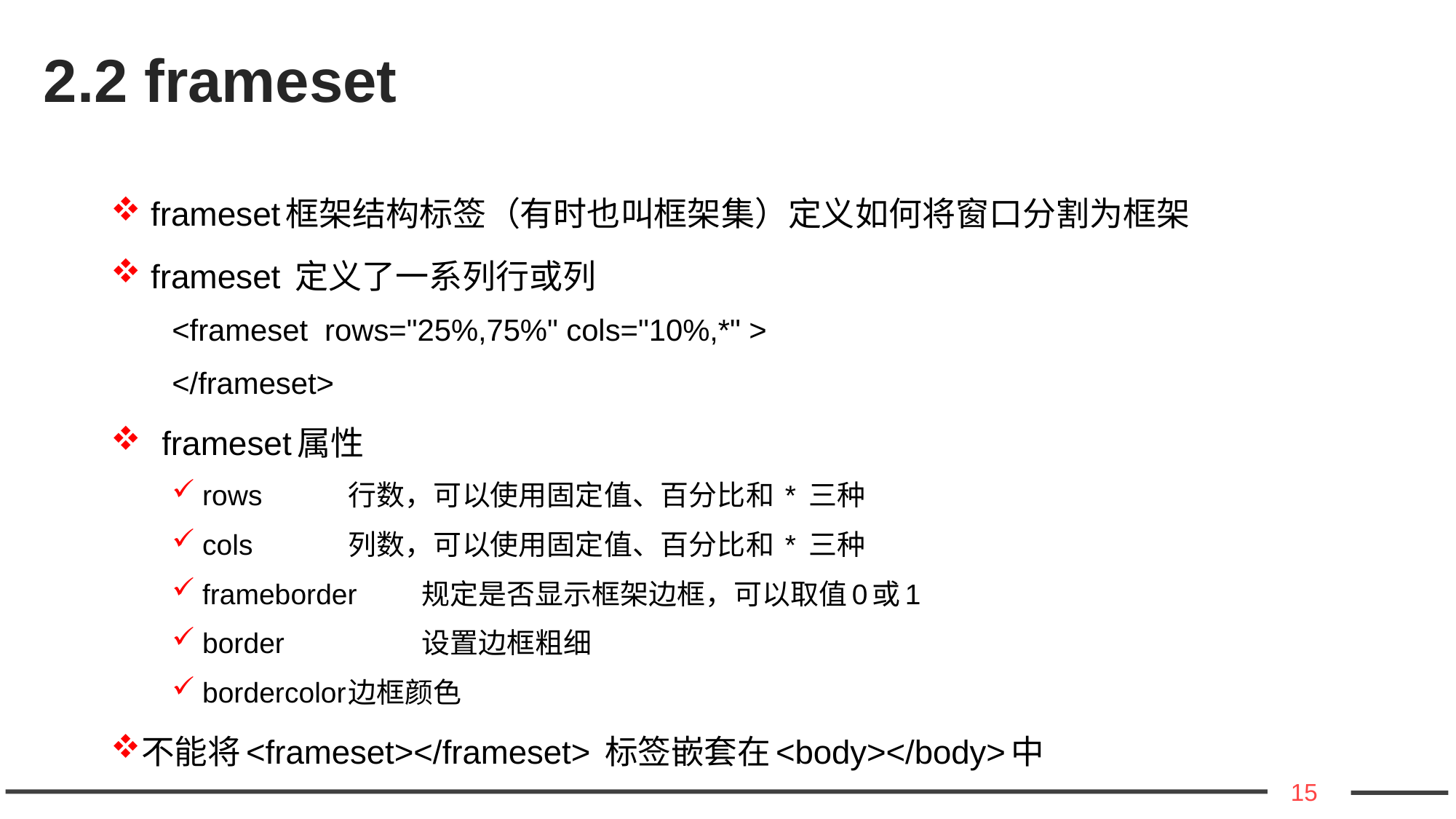

# 2.2 frameset
 frameset框架结构标签（有时也叫框架集）定义如何将窗口分割为框架
 frameset 定义了一系列行或列
<frameset  rows="25%,75%" cols="10%,*" >
</frameset>
frameset属性
rows   			行数，可以使用固定值、百分比和 * 三种
cols    			列数，可以使用固定值、百分比和 * 三种
frameborder   		规定是否显示框架边框，可以取值0或1
border                		设置边框粗细
bordercolor		边框颜色
不能将<frameset></frameset> 标签嵌套在<body></body>中